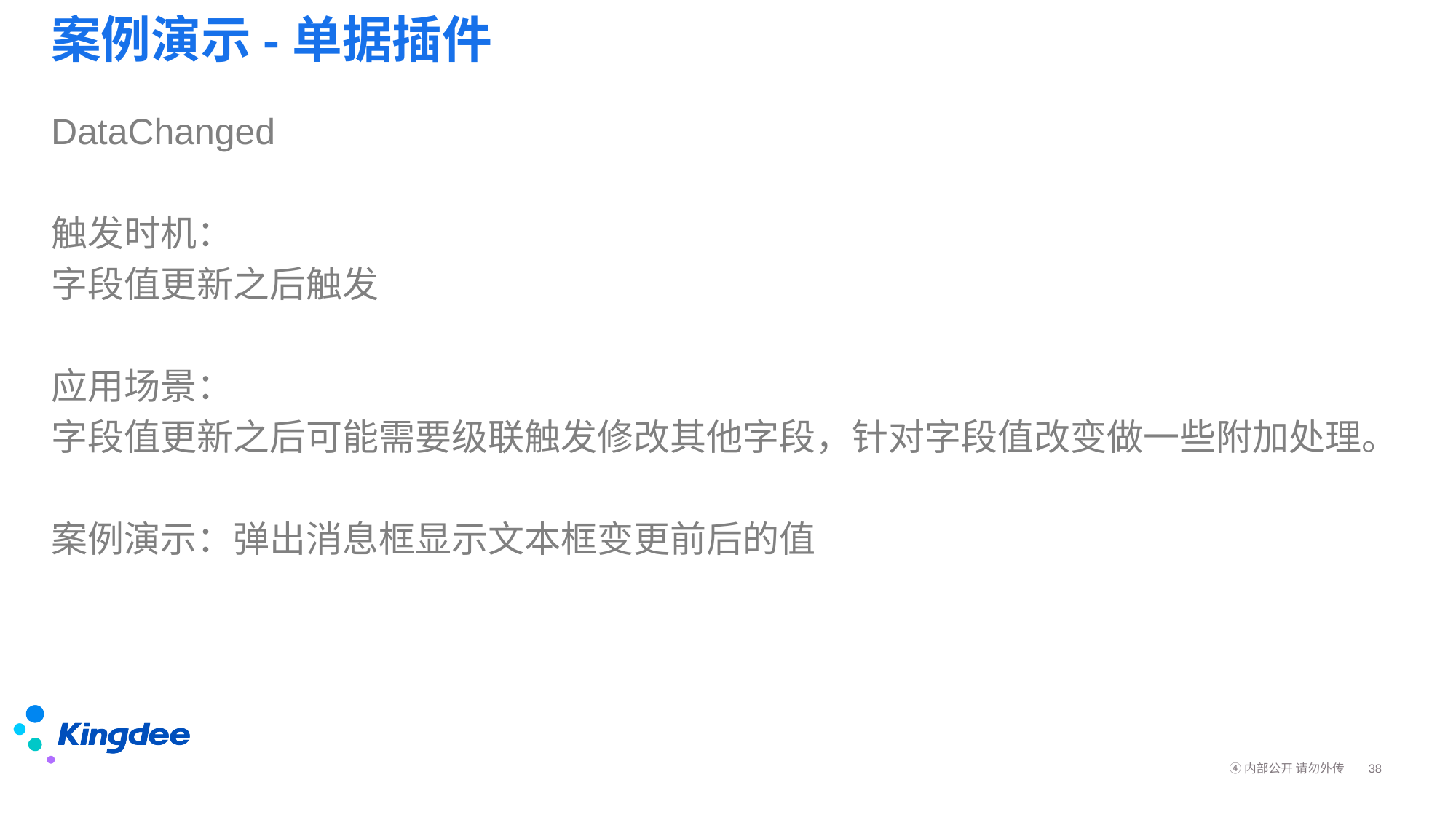

# 案例演示-单据插件
DataChanged

触发时机：
字段值更新之后触发

应用场景：
字段值更新之后可能需要级联触发修改其他字段，针对字段值改变做一些附加处理。

案例演示：弹出消息框显示文本框变更前后的值